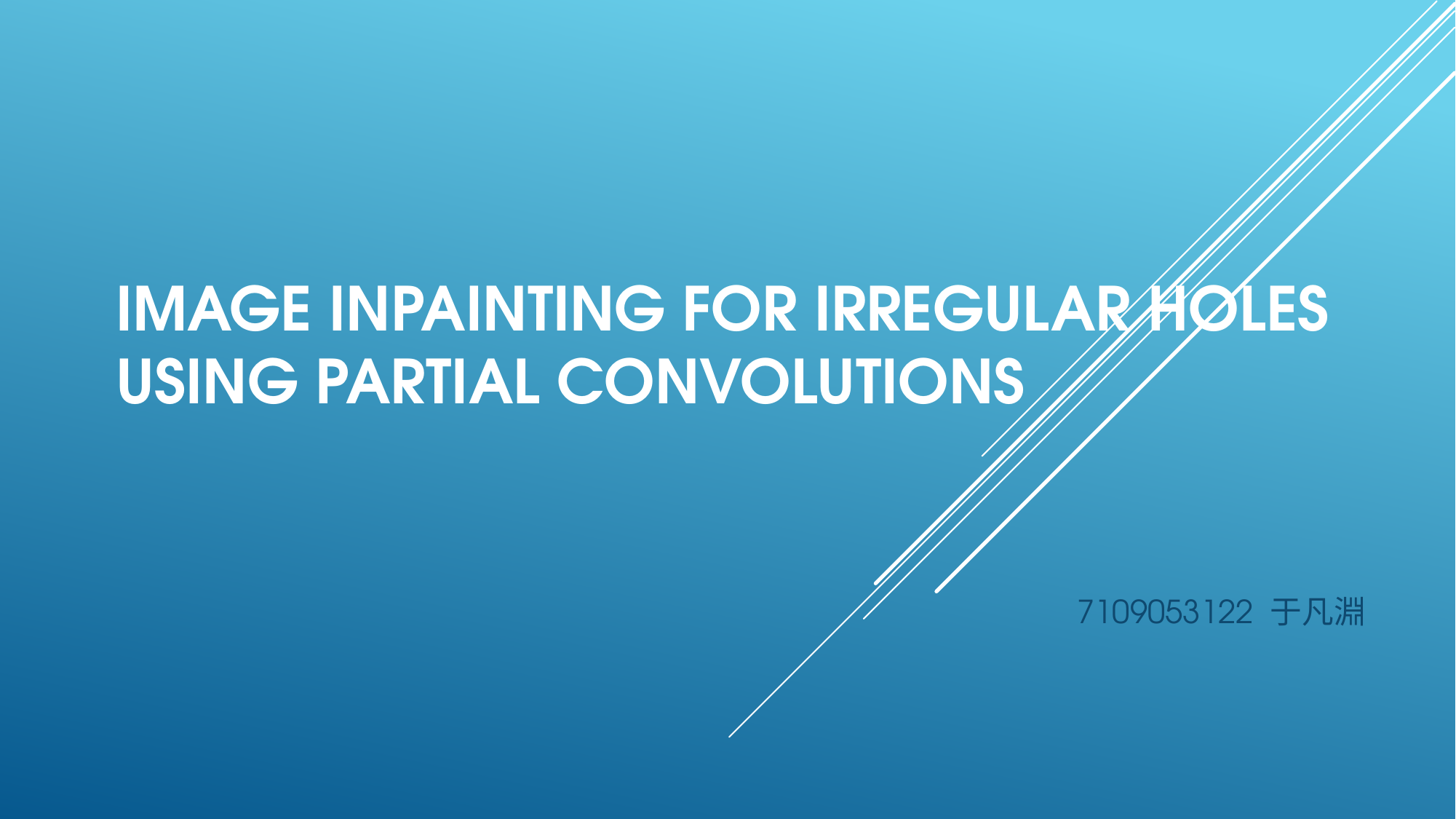

# Image Inpainting for Irregular Holes Using Partial Convolutions
7109053122 于凡淵